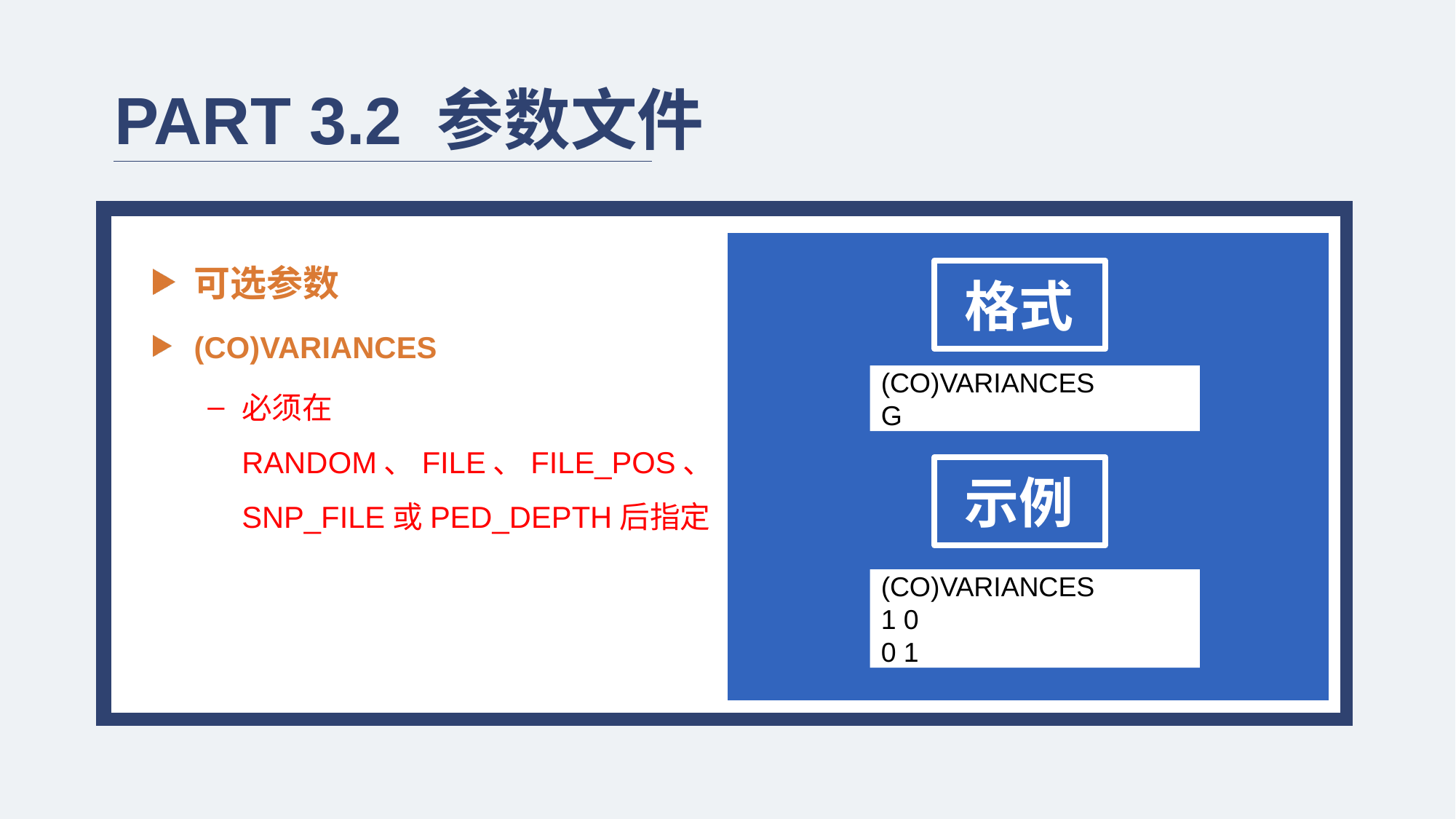

PART 3.2 参数文件

可选参数
(CO)VARIANCES
必须在RANDOM、FILE、FILE_POS、SNP_FILE或PED_DEPTH后指定

格式
(CO)VARIANCES
G

示例
(CO)VARIANCES
1 0
0 1